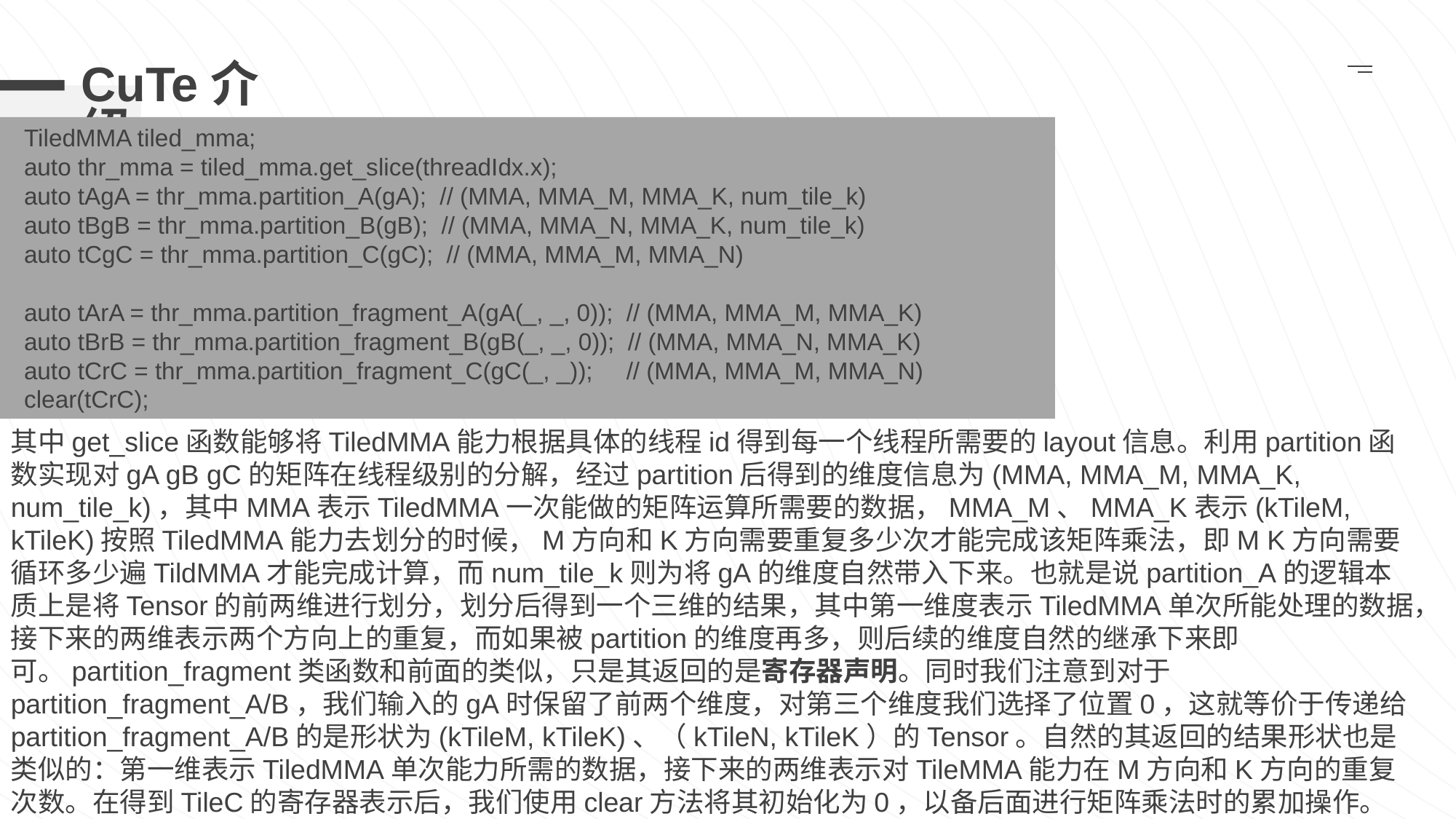

# CuTe介绍
  TiledMMA tiled_mma;
  auto thr_mma = tiled_mma.get_slice(threadIdx.x);
  auto tAgA = thr_mma.partition_A(gA);  // (MMA, MMA_M, MMA_K, num_tile_k)
  auto tBgB = thr_mma.partition_B(gB);  // (MMA, MMA_N, MMA_K, num_tile_k)
  auto tCgC = thr_mma.partition_C(gC);  // (MMA, MMA_M, MMA_N)

  auto tArA = thr_mma.partition_fragment_A(gA(_, _, 0));  // (MMA, MMA_M, MMA_K)
  auto tBrB = thr_mma.partition_fragment_B(gB(_, _, 0));  // (MMA, MMA_N, MMA_K)
  auto tCrC = thr_mma.partition_fragment_C(gC(_, _));     // (MMA, MMA_M, MMA_N)
  clear(tCrC);
其中get_slice函数能够将TiledMMA能力根据具体的线程id得到每一个线程所需要的layout信息。利用partition函数实现对gA gB gC的矩阵在线程级别的分解，经过partition后得到的维度信息为(MMA, MMA_M, MMA_K, num_tile_k)，其中MMA表示TiledMMA一次能做的矩阵运算所需要的数据，MMA_M、MMA_K表示(kTileM, kTileK)按照TiledMMA能力去划分的时候，M方向和K方向需要重复多少次才能完成该矩阵乘法，即M K方向需要循环多少遍TildMMA才能完成计算，而num_tile_k则为将gA的维度自然带入下来。也就是说partition_A的逻辑本质上是将Tensor的前两维进行划分，划分后得到一个三维的结果，其中第一维度表示TiledMMA单次所能处理的数据，接下来的两维表示两个方向上的重复，而如果被partition的维度再多，则后续的维度自然的继承下来即可。partition_fragment类函数和前面的类似，只是其返回的是寄存器声明。同时我们注意到对于partition_fragment_A/B，我们输入的gA时保留了前两个维度，对第三个维度我们选择了位置0，这就等价于传递给partition_fragment_A/B的是形状为(kTileM, kTileK)、（kTileN, kTileK）的Tensor。自然的其返回的结果形状也是类似的：第一维表示TiledMMA单次能力所需的数据，接下来的两维表示对TileMMA能力在M方向和K方向的重复次数。在得到TileC的寄存器表示后，我们使用clear方法将其初始化为0，以备后面进行矩阵乘法时的累加操作。